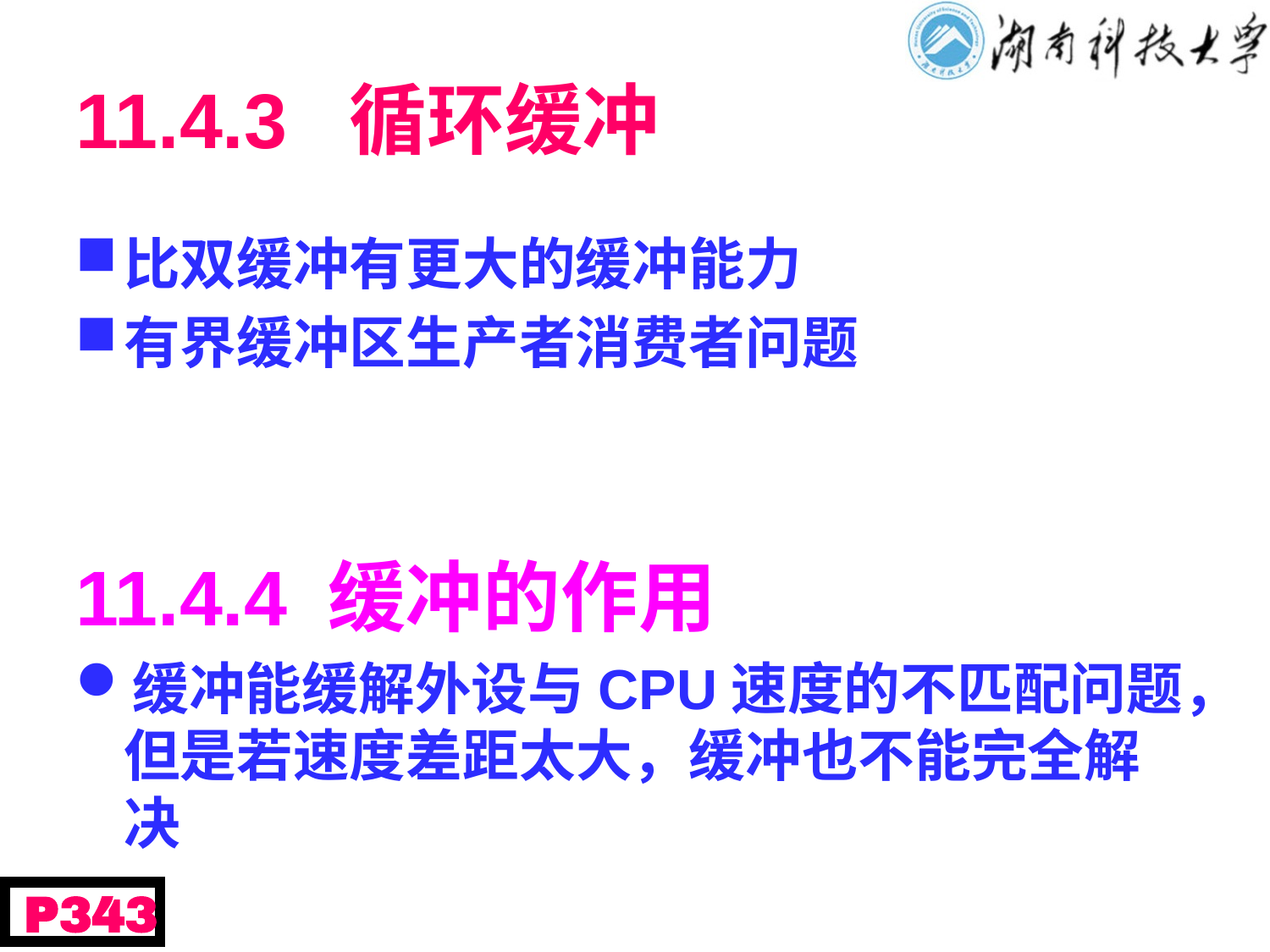

# 11.4.3  循环缓冲
比双缓冲有更大的缓冲能力
有界缓冲区生产者消费者问题

11.4.4 缓冲的作用
缓冲能缓解外设与CPU速度的不匹配问题，但是若速度差距太大，缓冲也不能完全解决
 P343